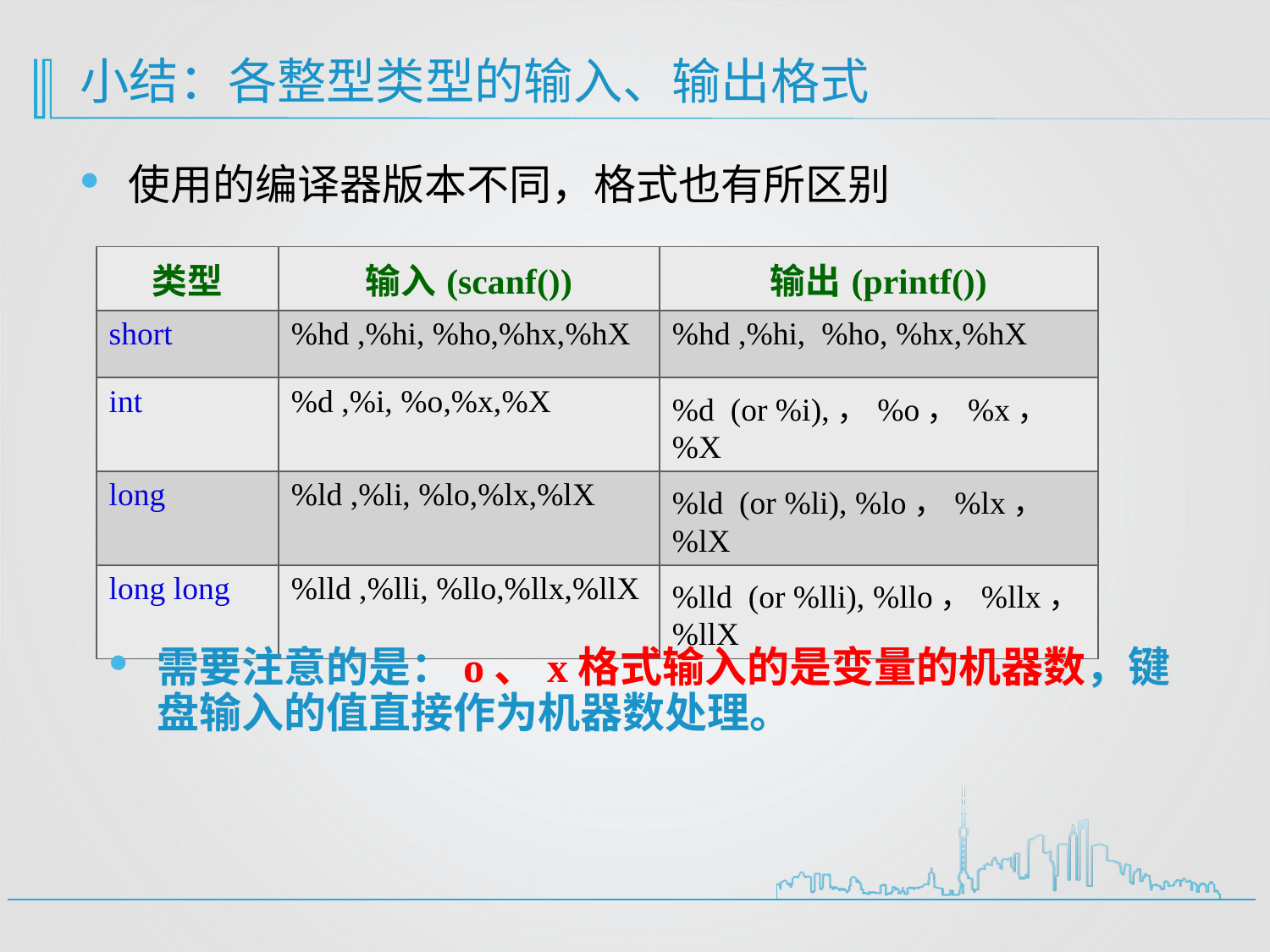

# 小结：各整型类型的输入、输出格式
使用的编译器版本不同，格式也有所区别

| 类型 | 输入(scanf()) | 输出(printf()) |
| --- | --- | --- |
| short | %hd ,%hi, %ho,%hx,%hX | %hd ,%hi, %ho, %hx,%hX |
| int | %d ,%i, %o,%x,%X | %d (or %i),，%o，%x，%X |
| long | %ld ,%li, %lo,%lx,%lX | %ld (or %li), %lo，%lx，%lX |
| long long | %lld ,%lli, %llo,%llx,%llX | %lld (or %lli), %llo，%llx，%llX |
需要注意的是：o、x格式输入的是变量的机器数，键盘输入的值直接作为机器数处理。